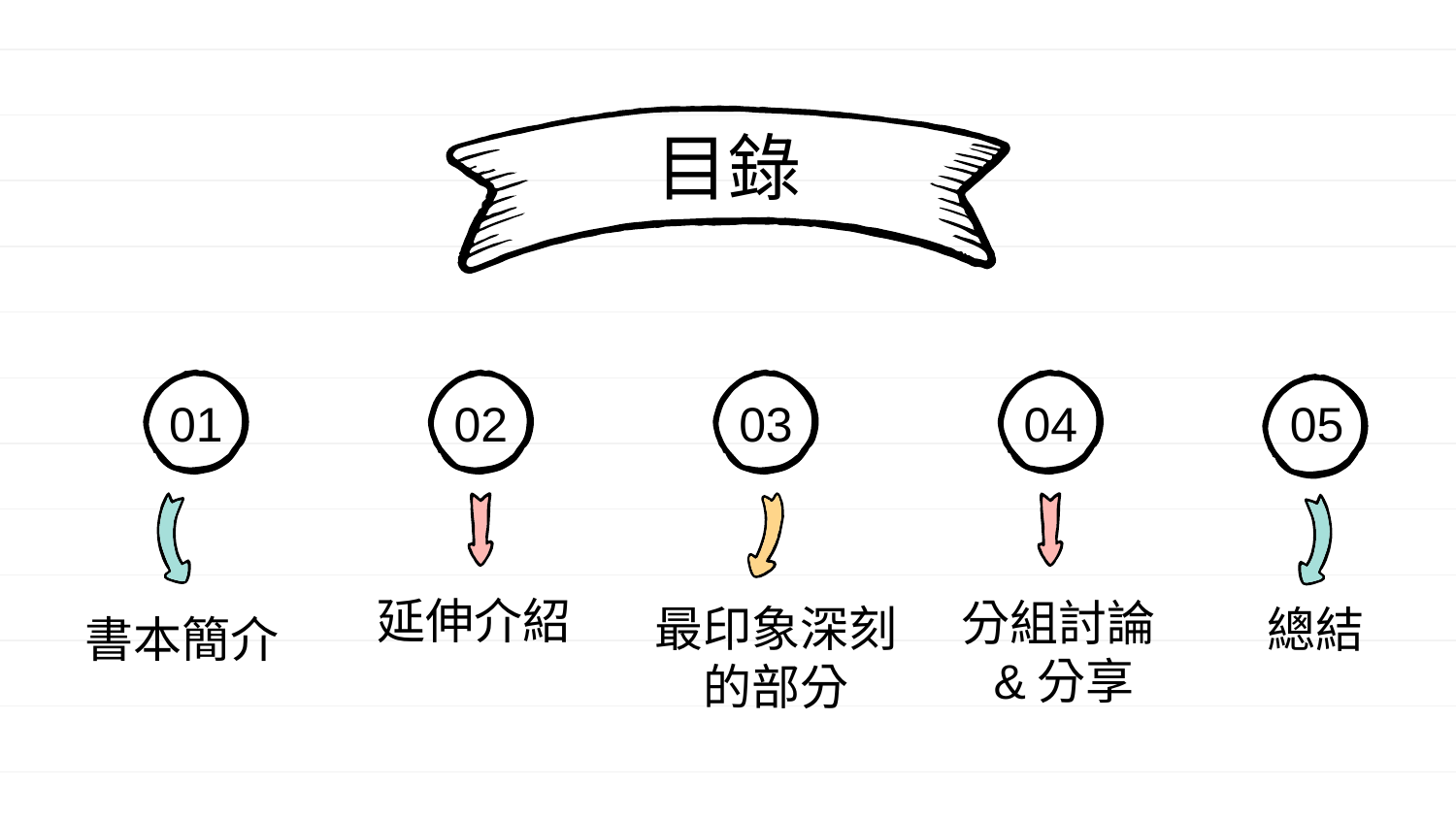

目錄

# 01
02
03
04
05

延伸介紹
分組討論&分享
最印象深刻的部分
總結
書本簡介